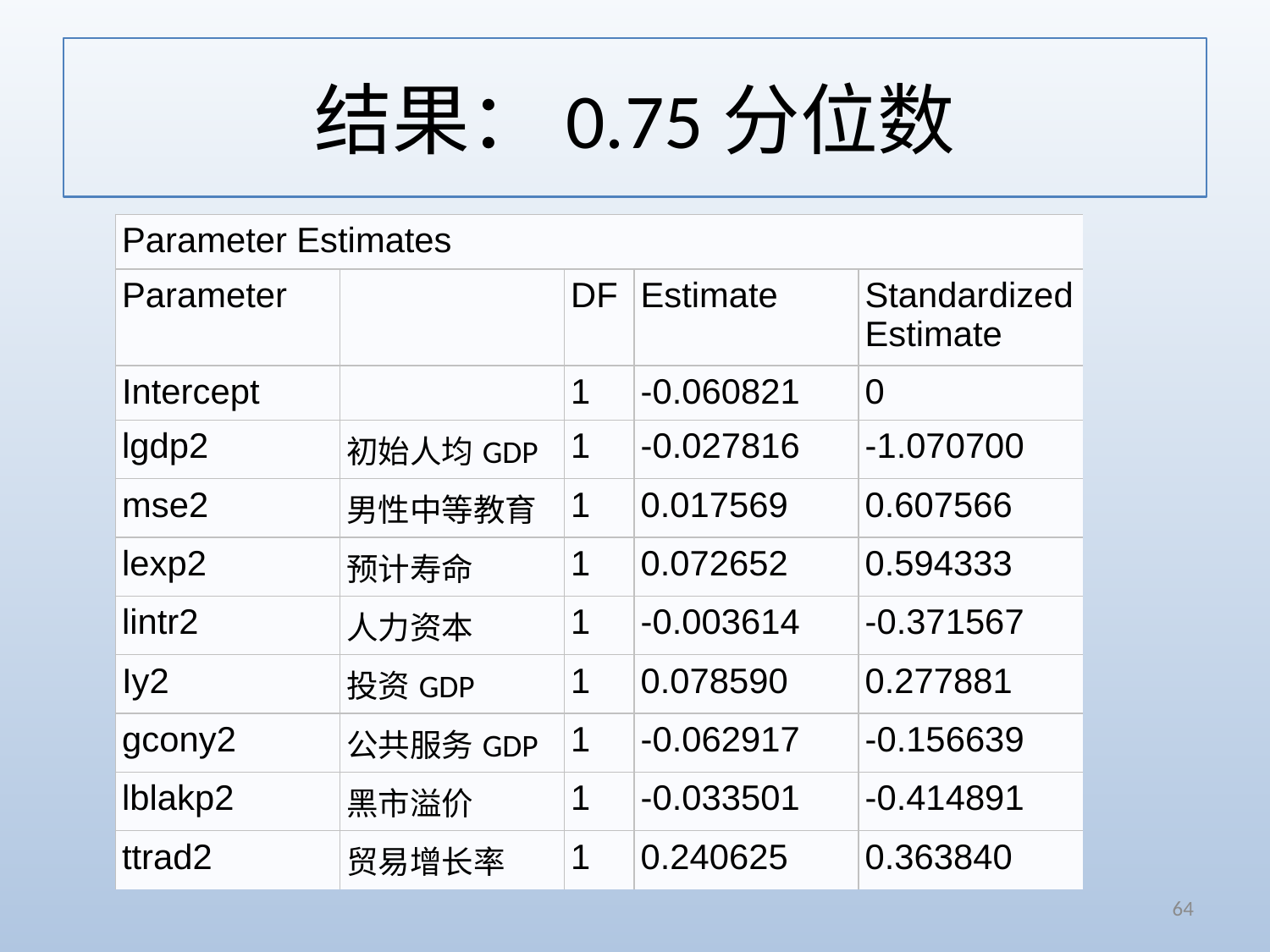

# 结果：0.75分位数
| Parameter Estimates |  |  |  |  |
| --- | --- | --- | --- | --- |
| Parameter |  | DF | Estimate | Standardized Estimate |
| Intercept |  | 1 | -0.060821 | 0 |
| lgdp2 | 初始人均GDP | 1 | -0.027816 | -1.070700 |
| mse2 | 男性中等教育 | 1 | 0.017569 | 0.607566 |
| lexp2 | 预计寿命 | 1 | 0.072652 | 0.594333 |
| lintr2 | 人力资本 | 1 | -0.003614 | -0.371567 |
| Iy2 | 投资GDP | 1 | 0.078590 | 0.277881 |
| gcony2 | 公共服务GDP | 1 | -0.062917 | -0.156639 |
| lblakp2 | 黑市溢价 | 1 | -0.033501 | -0.414891 |
| ttrad2 | 贸易增长率 | 1 | 0.240625 | 0.363840 |
64